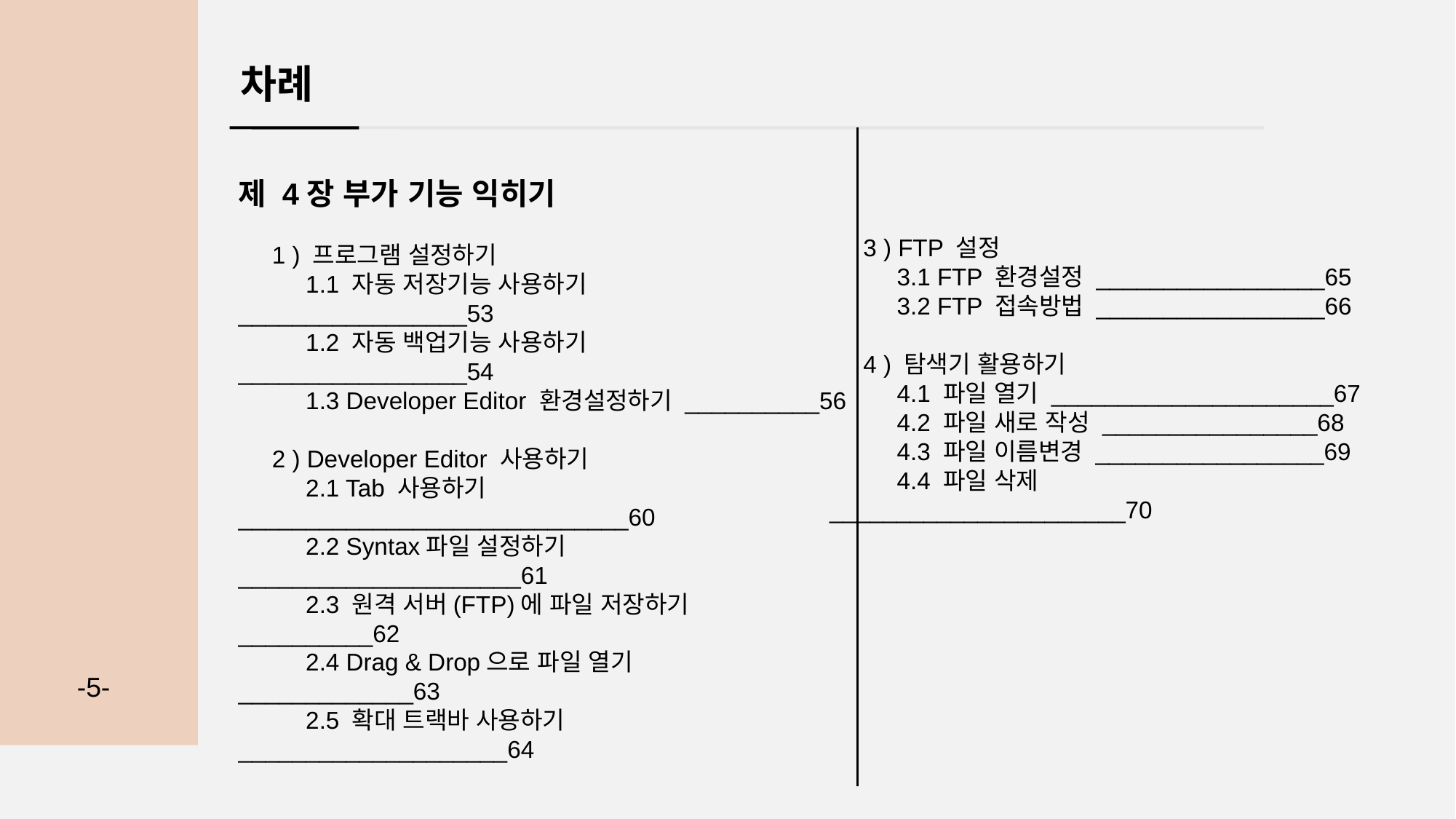

차례

제 4장 부가 기능 익히기

     1 ) 프로그램 설정하기
          1.1 자동 저장기능 사용하기 _________________53
          1.2 자동 백업기능 사용하기 _________________54
          1.3 Developer Editor 환경설정하기 __________56

     2 ) Developer Editor 사용하기
          2.1 Tab 사용하기 _____________________________60
          2.2 Syntax파일 설정하기 _____________________61
          2.3 원격 서버(FTP)에 파일 저장하기__________62
          2.4 Drag & Drop으로 파일 열기 _____________63
          2.5 확대 트랙바 사용하기 ____________________64

     3 ) FTP 설정
          3.1 FTP 환경설정 _________________65
          3.2 FTP 접속방법 _________________66

     4 ) 탐색기 활용하기
          4.1 파일 열기 _____________________67
          4.2 파일 새로 작성 ________________68
          4.3 파일 이름변경 _________________69
          4.4 파일 삭제 ______________________70
-5-